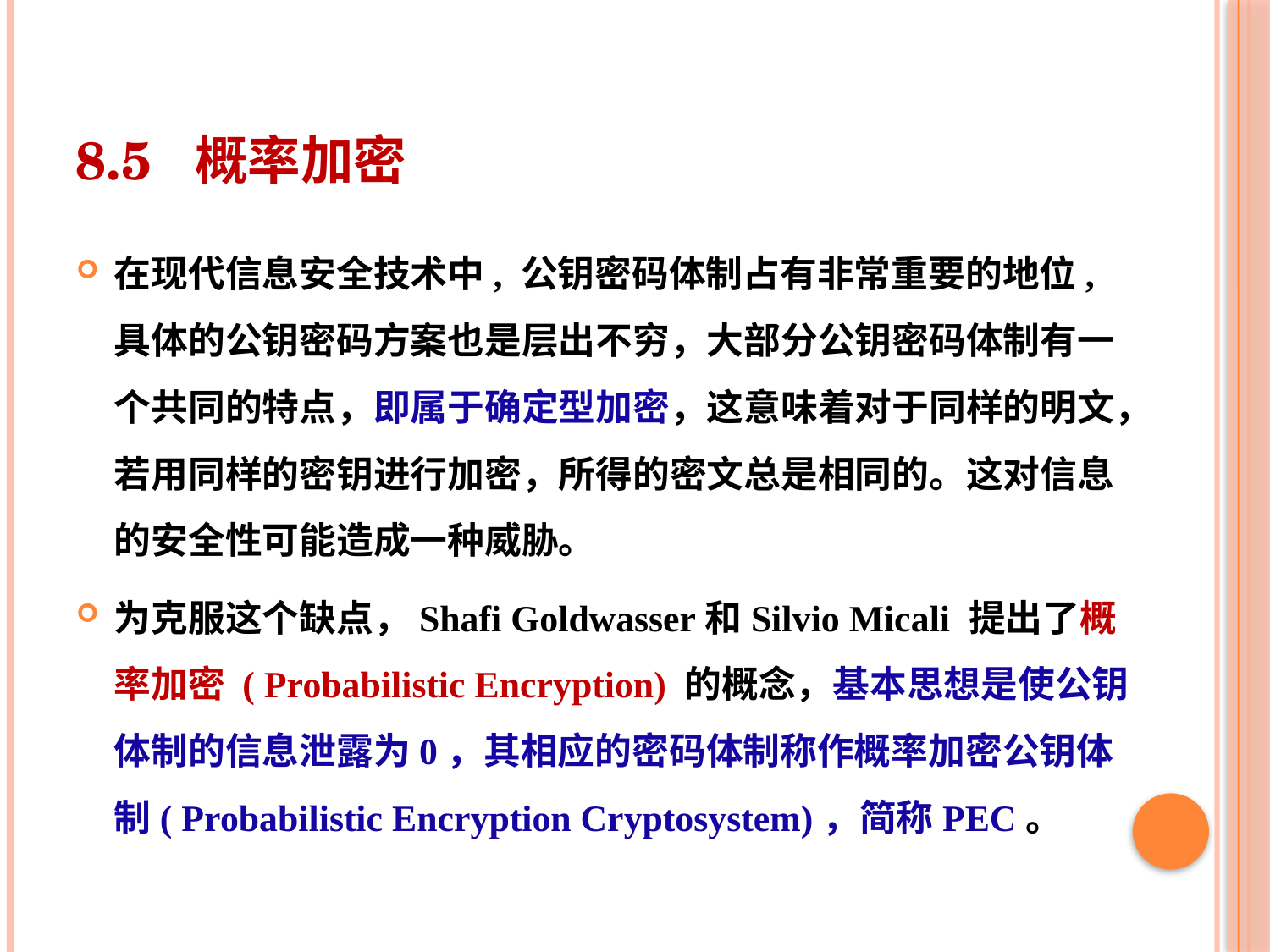

# 8.5  概率加密
在现代信息安全技术中, 公钥密码体制占有非常重要的地位, 具体的公钥密码方案也是层出不穷，大部分公钥密码体制有一个共同的特点，即属于确定型加密，这意味着对于同样的明文，若用同样的密钥进行加密，所得的密文总是相同的。这对信息的安全性可能造成一种威胁。
为克服这个缺点，Shafi Goldwasser和Silvio Micali 提出了概率加密 ( Probabilistic Encryption) 的概念，基本思想是使公钥体制的信息泄露为0，其相应的密码体制称作概率加密公钥体制( Probabilistic Encryption Cryptosystem)，简称PEC。